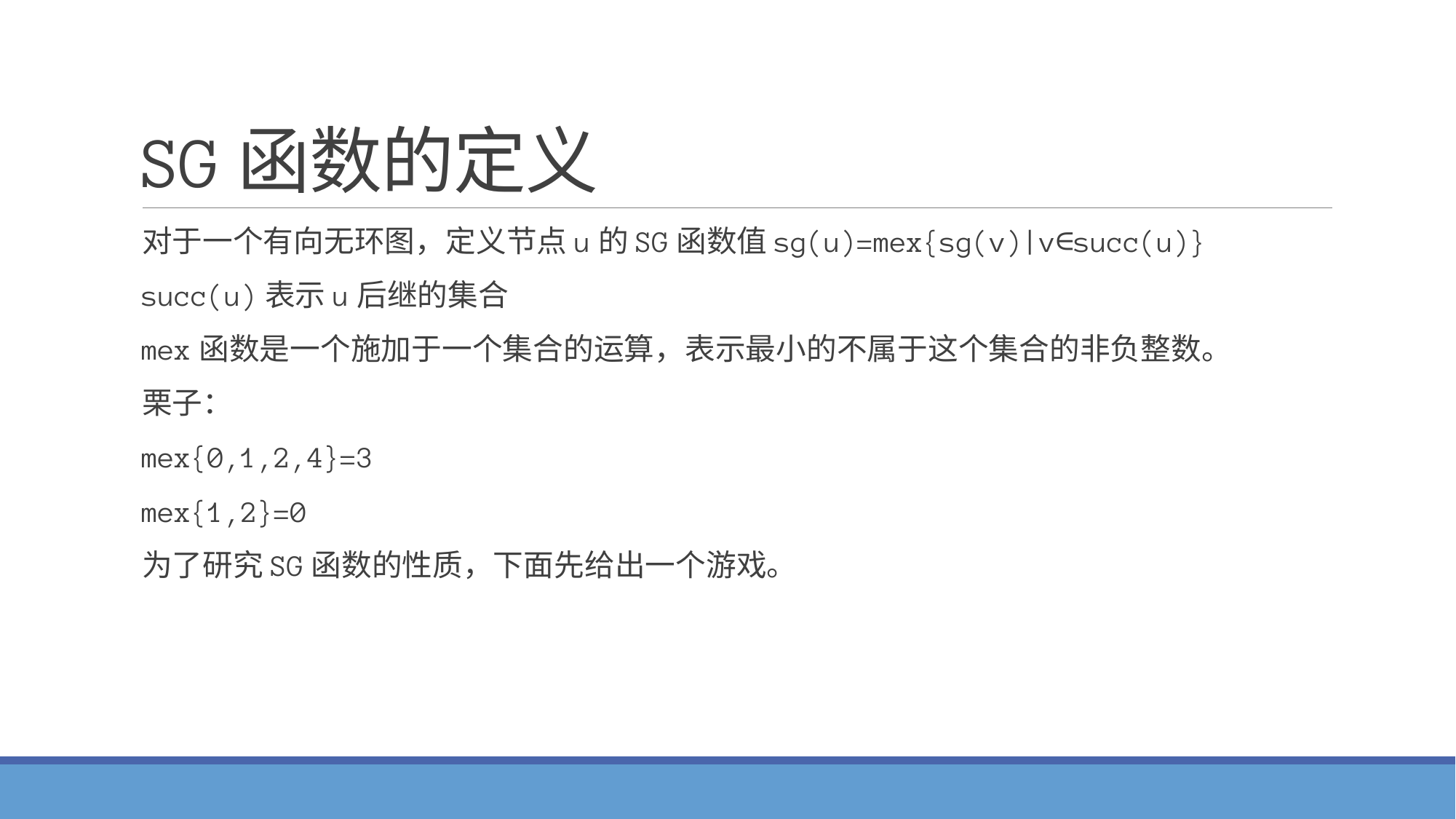

# SG函数的定义
对于一个有向无环图，定义节点u的SG函数值sg(u)=mex{sg(v)|v∈succ(u)}
succ(u)表示u后继的集合
mex函数是一个施加于一个集合的运算，表示最小的不属于这个集合的非负整数。
栗子：
mex{0,1,2,4}=3
mex{1,2}=0
为了研究SG函数的性质，下面先给出一个游戏。